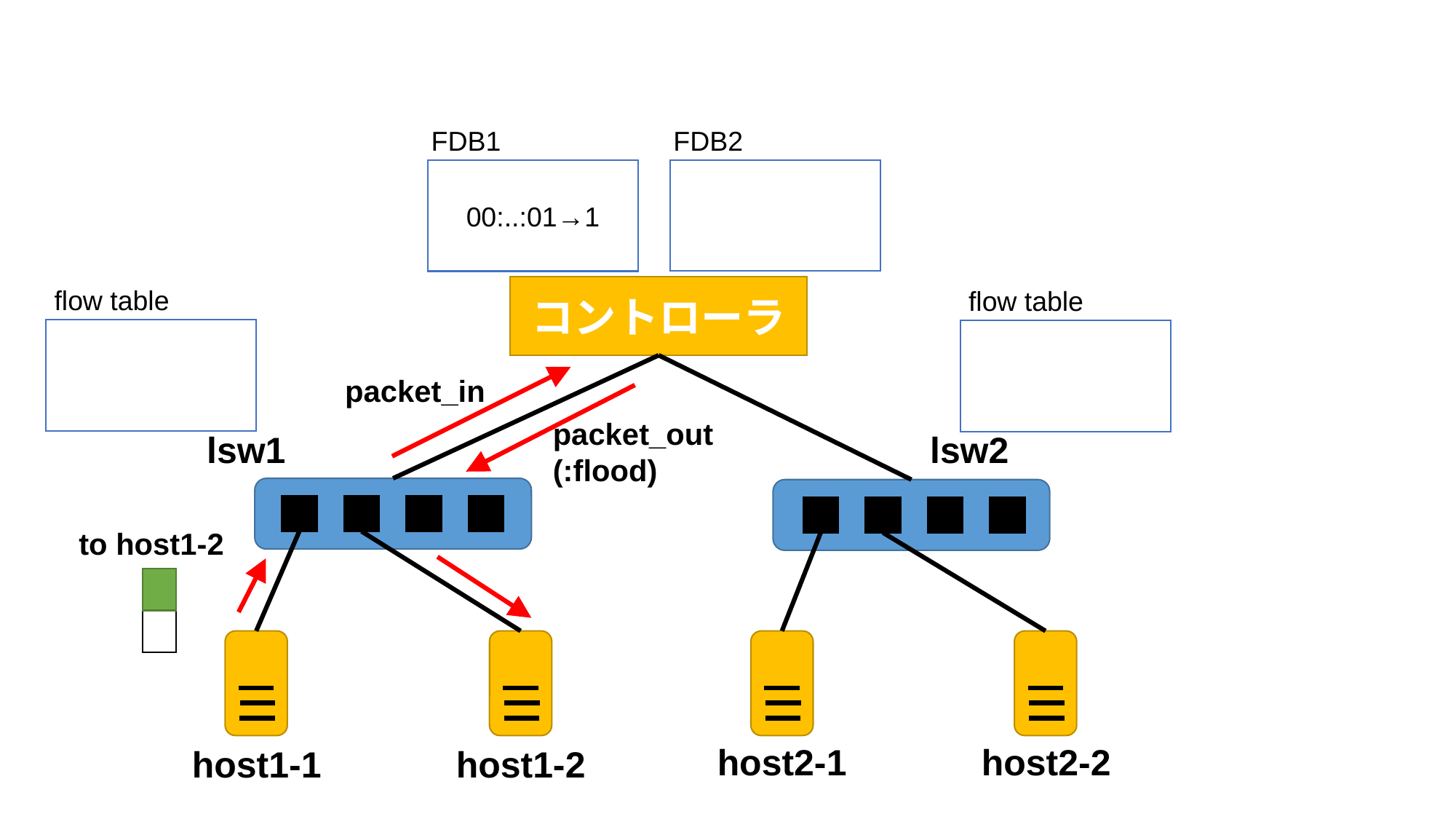

FDB2

FDB1
00:..:01→1
コントローラ
flow table

flow table

packet_in
packet_out
(:flood)
lsw1
lsw2

to host1-2

host2-2
host2-1
host1-2
host1-1